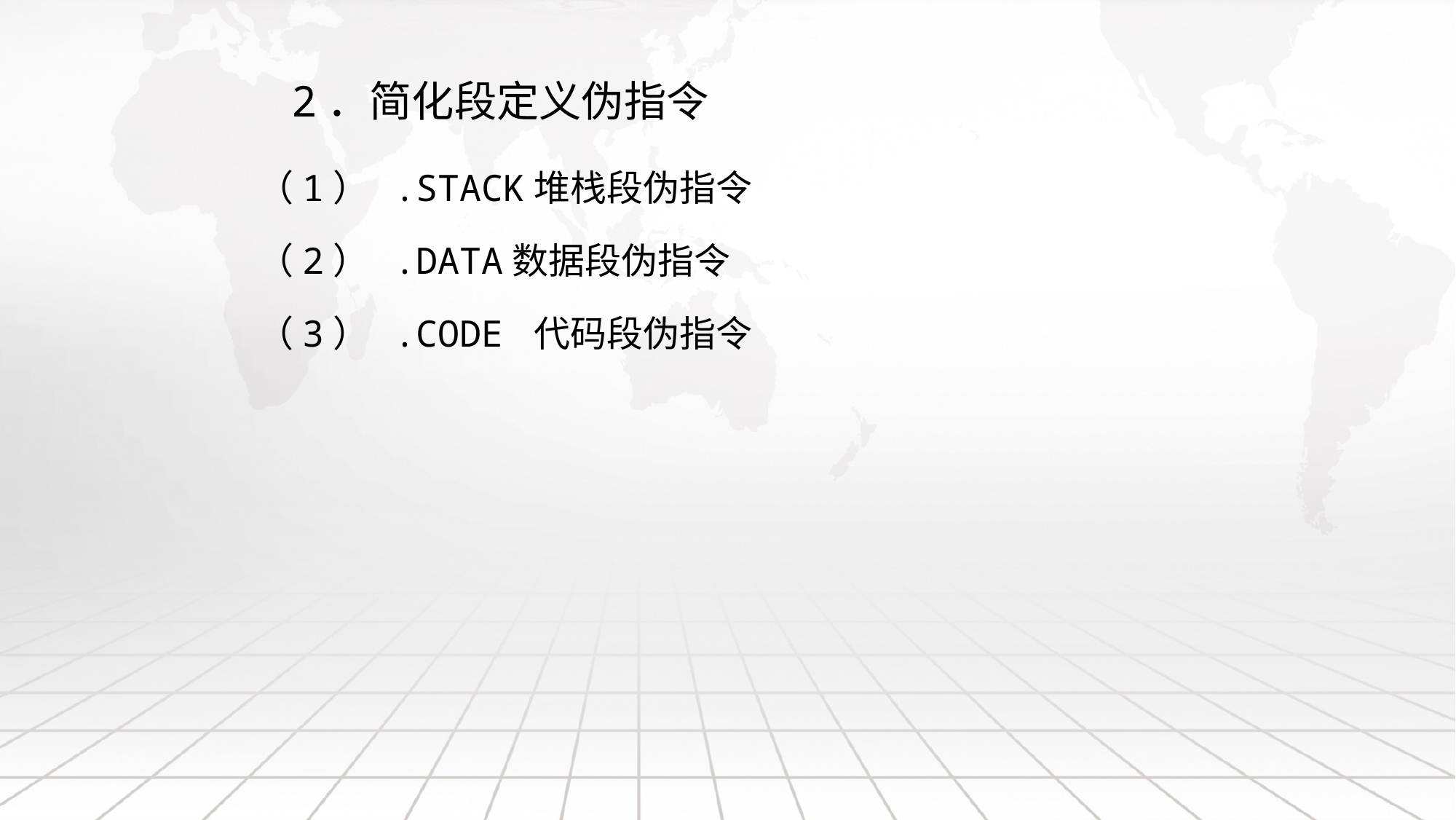

# 2．简化段定义伪指令
（1）  .STACK堆栈段伪指令
（2）  .DATA数据段伪指令
（3）  .CODE 代码段伪指令